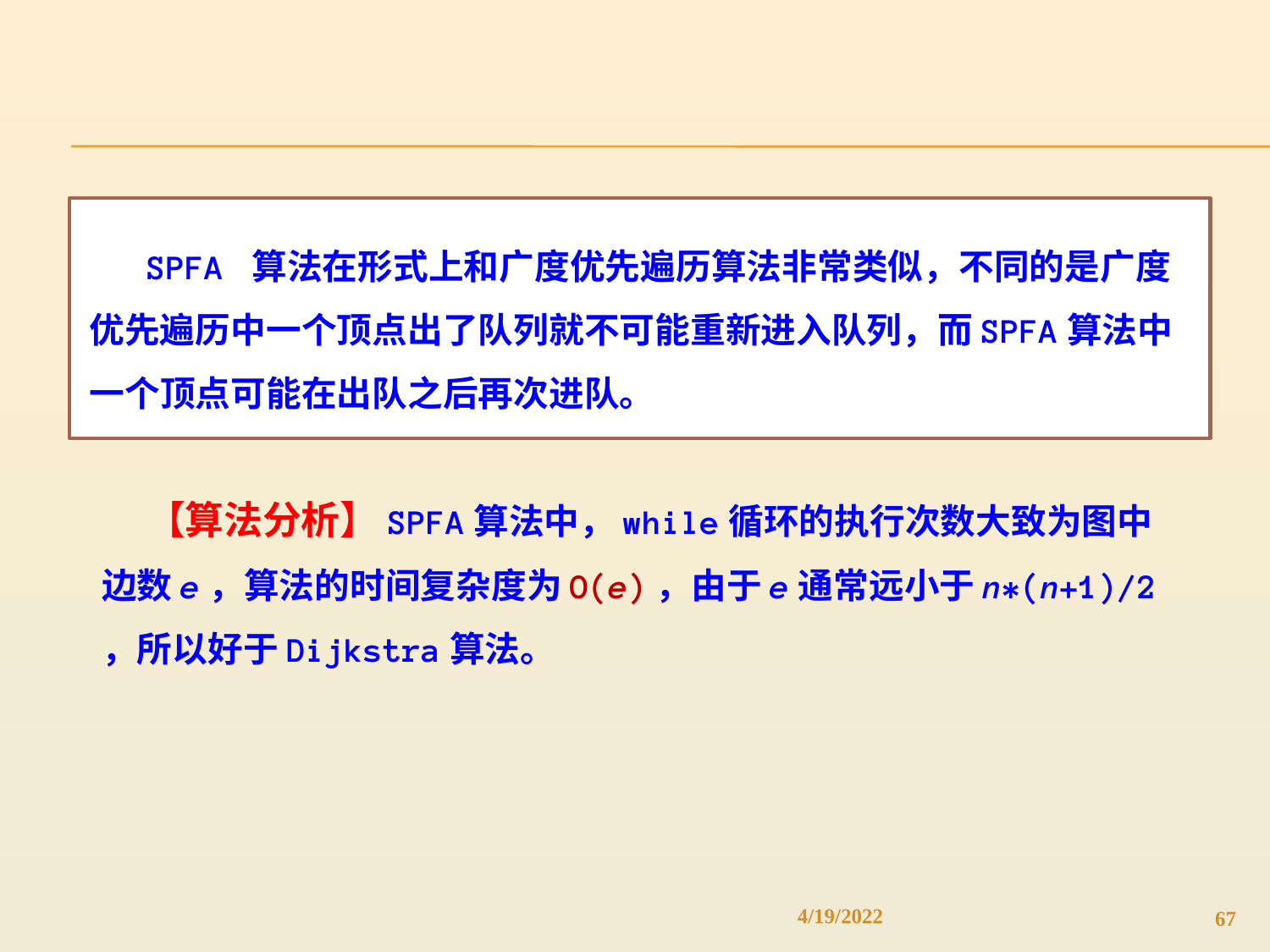

SPFA 算法在形式上和广度优先遍历算法非常类似，不同的是广度优先遍历中一个顶点出了队列就不可能重新进入队列，而SPFA算法中一个顶点可能在出队之后再次进队。
    【算法分析】SPFA算法中，while循环的执行次数大致为图中边数e，算法的时间复杂度为O(e)，由于e通常远小于n*(n+1)/2，所以好于Dijkstra算法。
4/19/2022
67